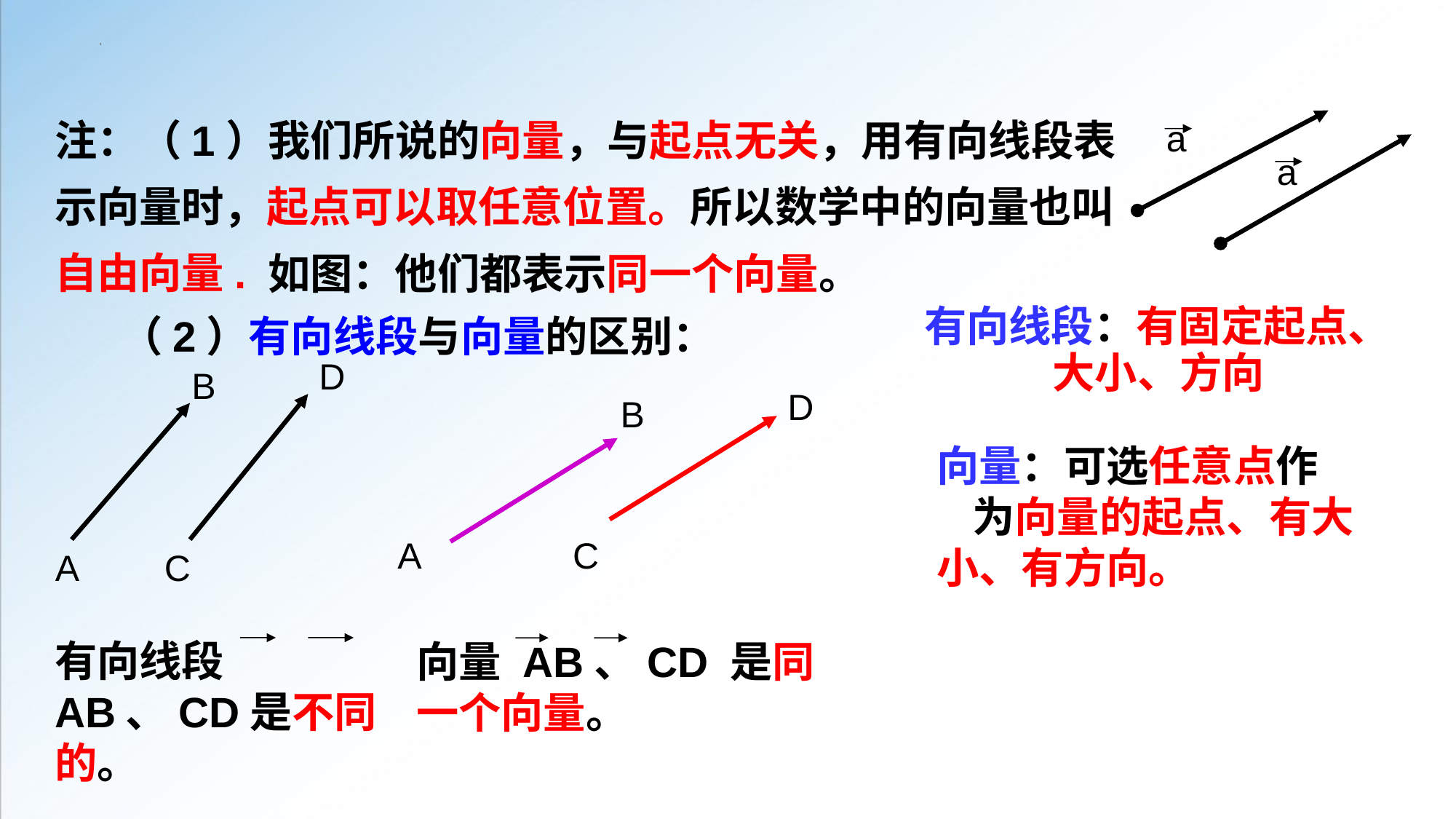

注：（1）我们所说的向量，与起点无关，用有向线段表示向量时，起点可以取任意位置。所以数学中的向量也叫自由向量.

a

a

如图：他们都表示同一个向量。
有向线段：有固定起点、
          大小、方向
（2）有向线段与向量的区别：
D
B

A
C
D
B

A
C
向量：可选任意点作       为向量的起点、有大小、有方向。
有向线段AB、CD是不同的。

向量 AB、CD 是同一个向量。